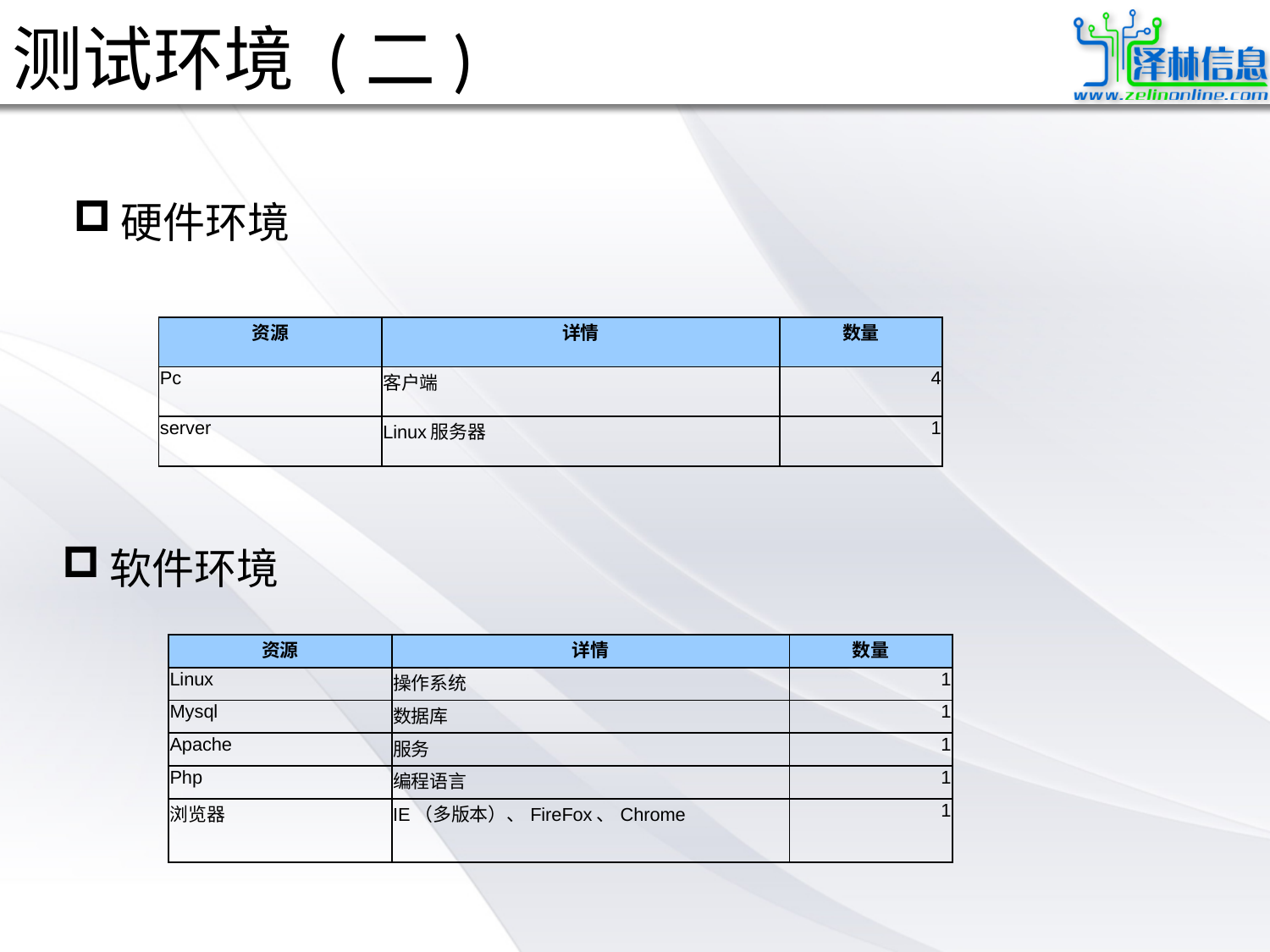

# 测试环境 (二)
硬件环境
| 资源 | 详情 | 数量 |
| --- | --- | --- |
| Pc | 客户端 | 4 |
| server | Linux服务器 | 1 |
软件环境
| 资源 | 详情 | 数量 |
| --- | --- | --- |
| Linux | 操作系统 | 1 |
| Mysql | 数据库 | 1 |
| Apache | 服务 | 1 |
| Php | 编程语言 | 1 |
| 浏览器 | IE（多版本）、FireFox、Chrome | 1 |